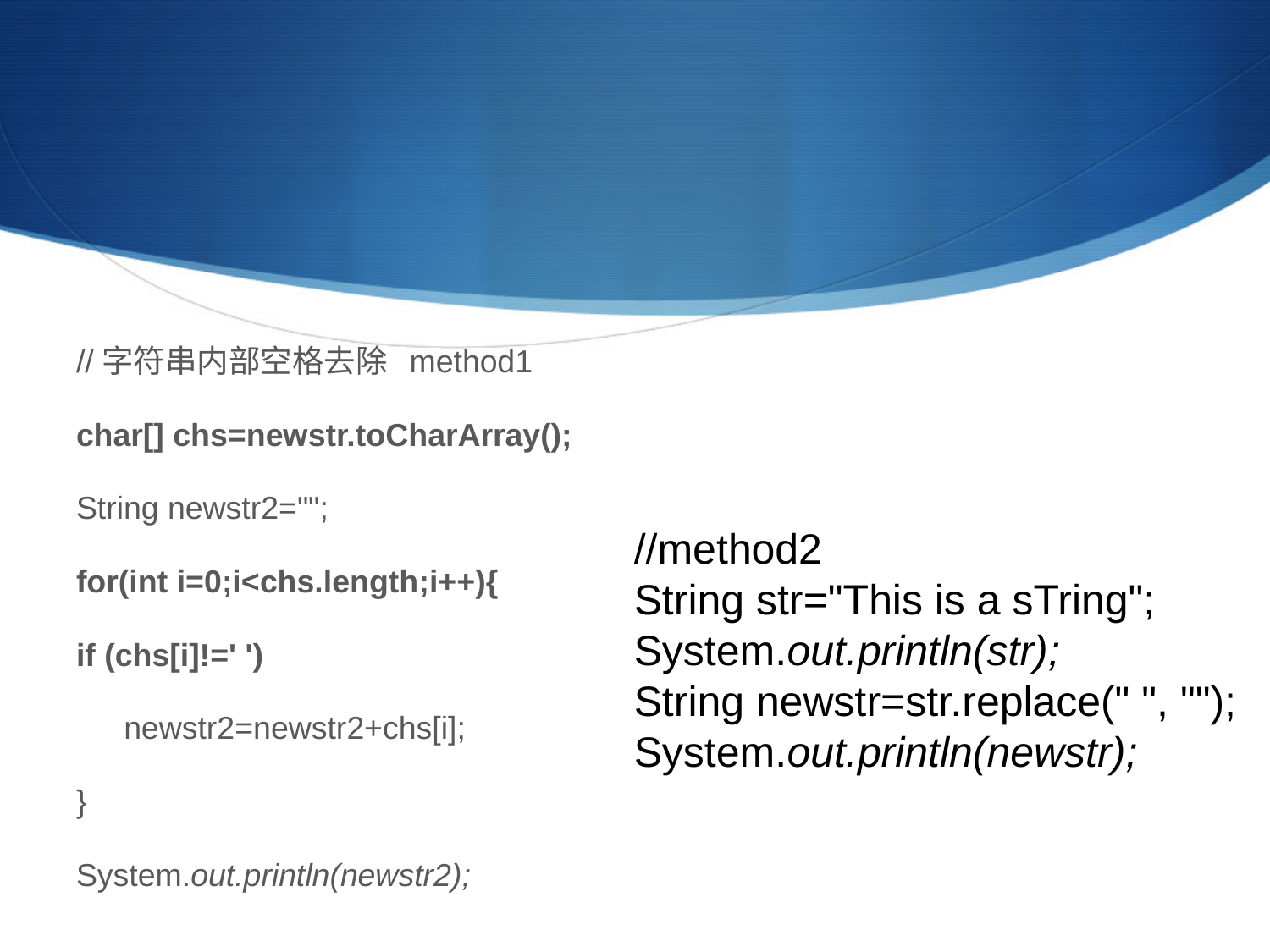

#
//字符串内部空格去除  method1
char[] chs=newstr.toCharArray();
String newstr2="";
for(int i=0;i<chs.length;i++){
if (chs[i]!=' ')
	newstr2=newstr2+chs[i];
}
System.out.println(newstr2);
//method2
String str="This is a sTring";
System.out.println(str);
String newstr=str.replace(" ", "");
System.out.println(newstr);